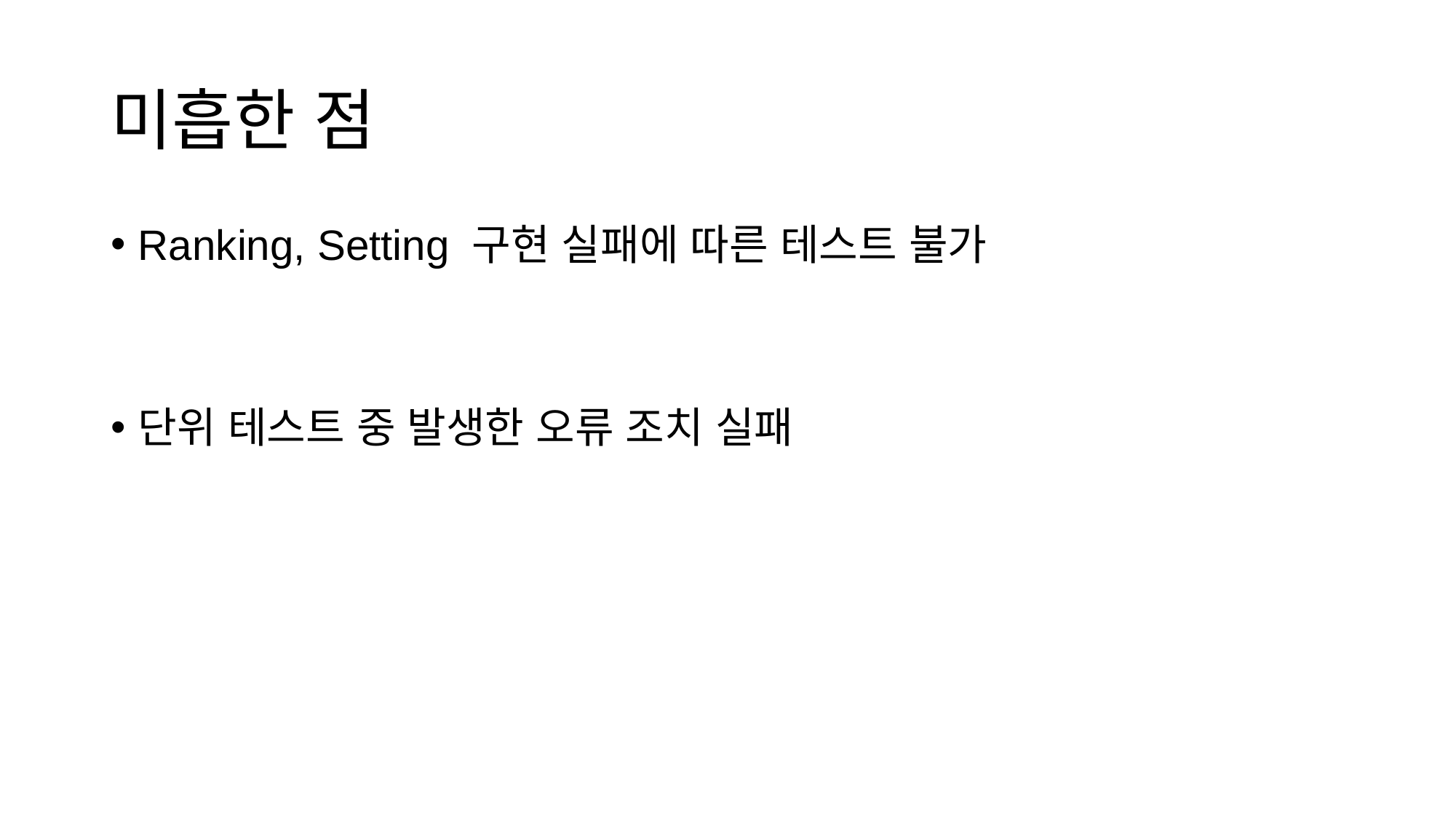

# 미흡한 점
Ranking, Setting 구현 실패에 따른 테스트 불가

단위 테스트 중 발생한 오류 조치 실패